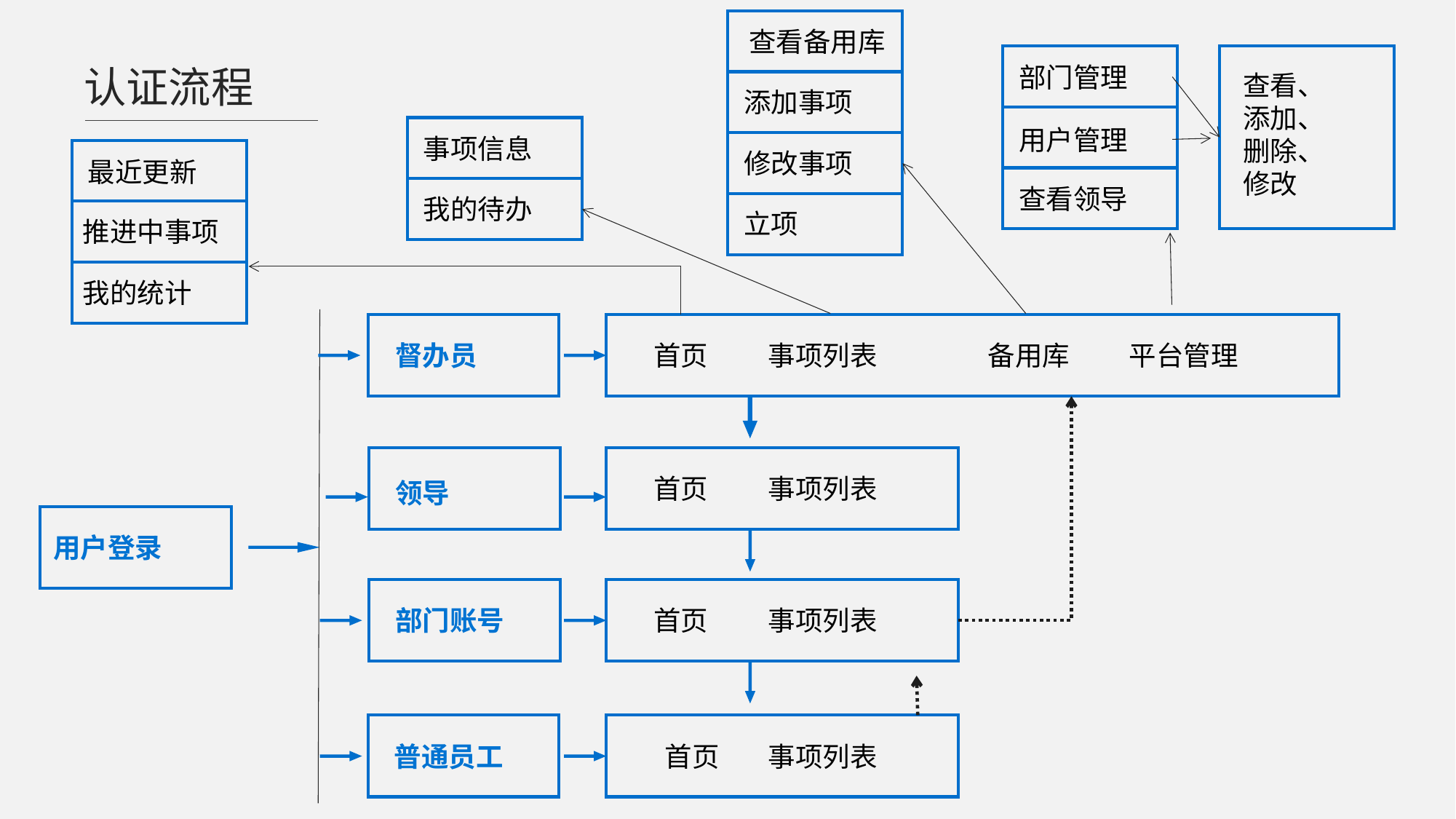

查看备用库

部门管理
认证流程
查看、
添加、
删除、
修改

添加事项

用户管理

事项信息

修改事项
最近更新

查看领导

我的待办

立项
推进中事项

我的统计

督办员
  首页
事项列表
  备用库
平台管理

  首页
事项列表
领导

用户登录

部门账号
  首页
事项列表

普通员工
  首页
事项列表